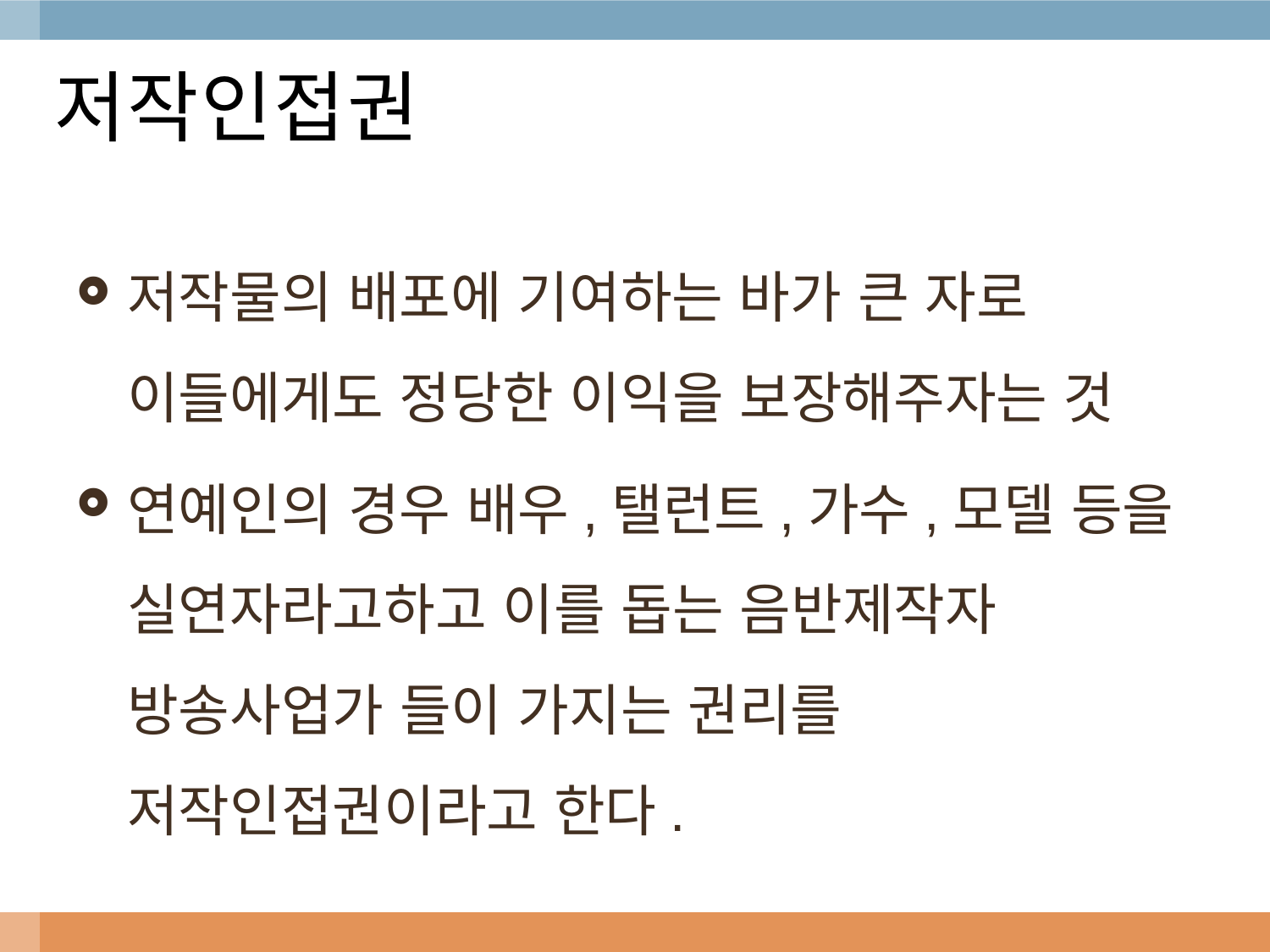

# 저작인접권
저작물의 배포에 기여하는 바가 큰 자로 이들에게도 정당한 이익을 보장해주자는 것
연예인의 경우 배우,탤런트,가수,모델 등을 실연자라고하고 이를 돕는 음반제작자 방송사업가 들이 가지는 권리를 저작인접권이라고 한다.